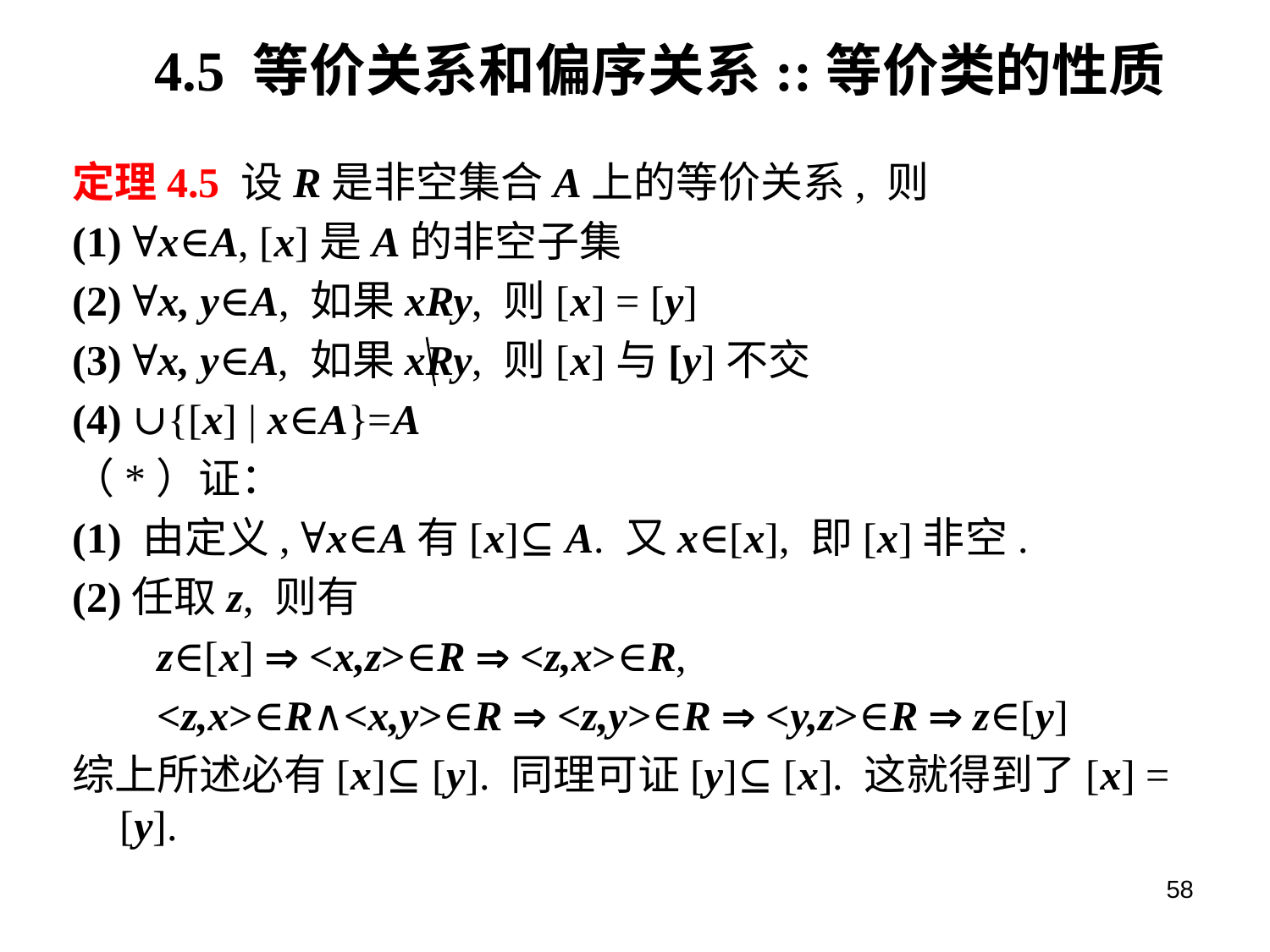

# 4.5 等价关系和偏序关系::等价类的性质
定理4.5 设R是非空集合A上的等价关系, 则
(1) ∀x∈A, [x]是A的非空子集
(2) ∀x, y∈A, 如果xRy, 则[x] = [y]
(3) ∀x, y∈A, 如果xRy, 则[x]与[y]不交
(4) ∪{[x] | x∈A}=A
（*）证：
(1) 由定义, ∀x∈A有[x]⊆ A. 又x∈[x], 即[x]非空.
(2)任取z, 则有
        z∈[x] ⇒ <x,z>∈R ⇒ <z,x>∈R,
        <z,x>∈R∧<x,y>∈R ⇒ <z,y>∈R ⇒ <y,z>∈R ⇒ z∈[y]
综上所述必有[x]⊆ [y]. 同理可证[y]⊆ [x]. 这就得到了[x] = [y].
58